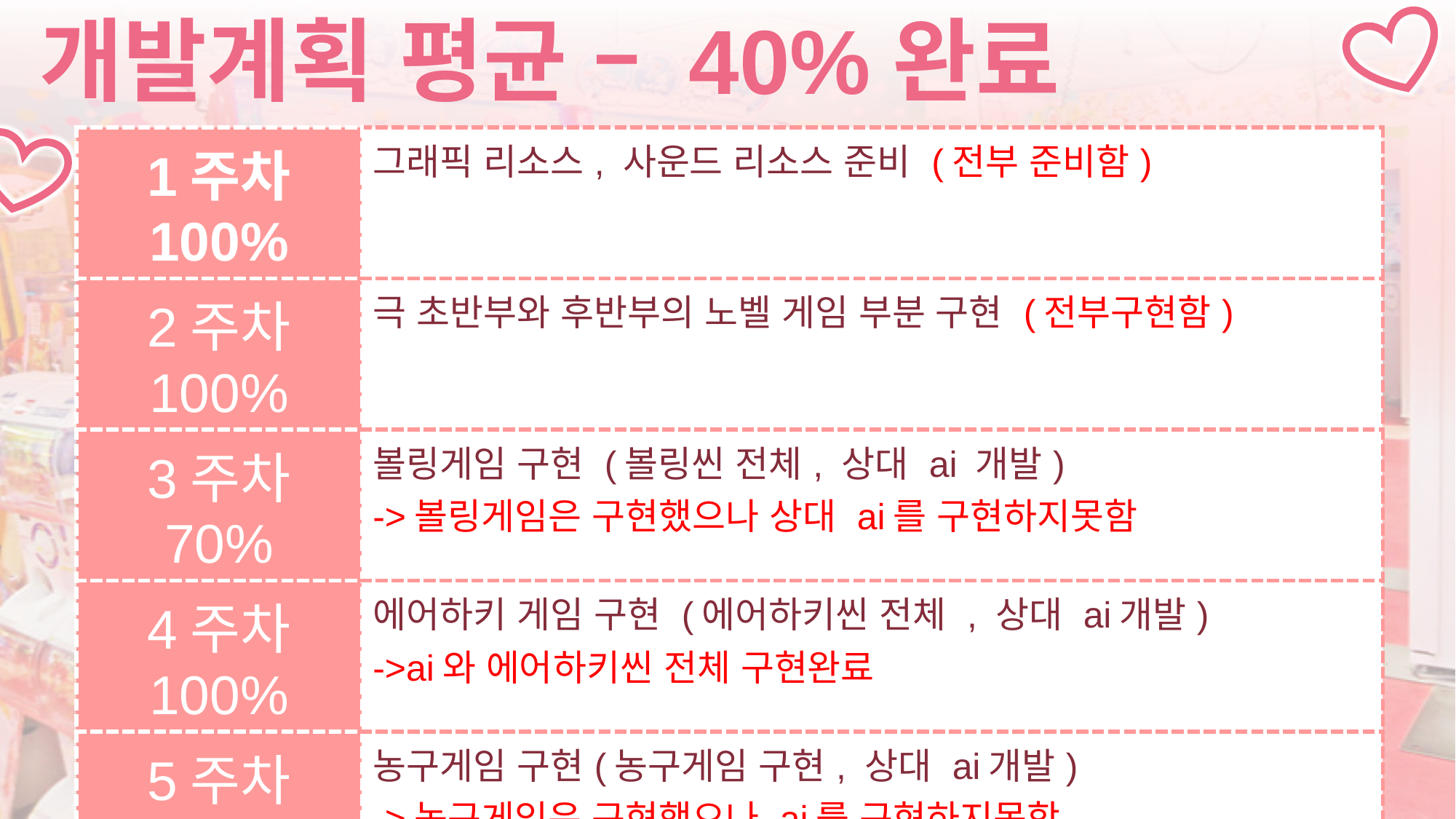

# 개발계획 평균 – 40%완료

| 1주차 100% | 그래픽 리소스, 사운드 리소스 준비 (전부 준비함) |
| --- | --- |
| 2주차 100% | 극 초반부와 후반부의 노벨 게임 부분 구현 (전부구현함) |
| 3주차 70% | 볼링게임 구현 (볼링씬 전체, 상대 ai 개발) ->볼링게임은 구현했으나 상대 ai를 구현하지못함 |
| 4주차 100% | 에어하키 게임 구현 (에어하키씬 전체 , 상대 ai개발) ->ai와 에어하키씬 전체 구현완료 |
| 5주차 70% | 농구게임 구현(농구게임 구현, 상대 ai개발) ->농구게임은 구현했으나 ai를 구현하지못함 |
| 6주차 0% | 위의 스포츠게임을 구현하는데에 성공했다면 다른 추가 스포츠게임을 구현하고, 그렇지 않다면 마저 보완한다. ->다른 스포츠게임을 만들지못함 |
| 7주차 100% | 전체적으로 더 세심히 보완해 게임의 디테일을 살린다. -> 3D 디테일 구현 |
| 8주차 100% | 발표준비와 같은 마무리단계를 거친다. ->발표준비 완료 |

|  |
| --- |